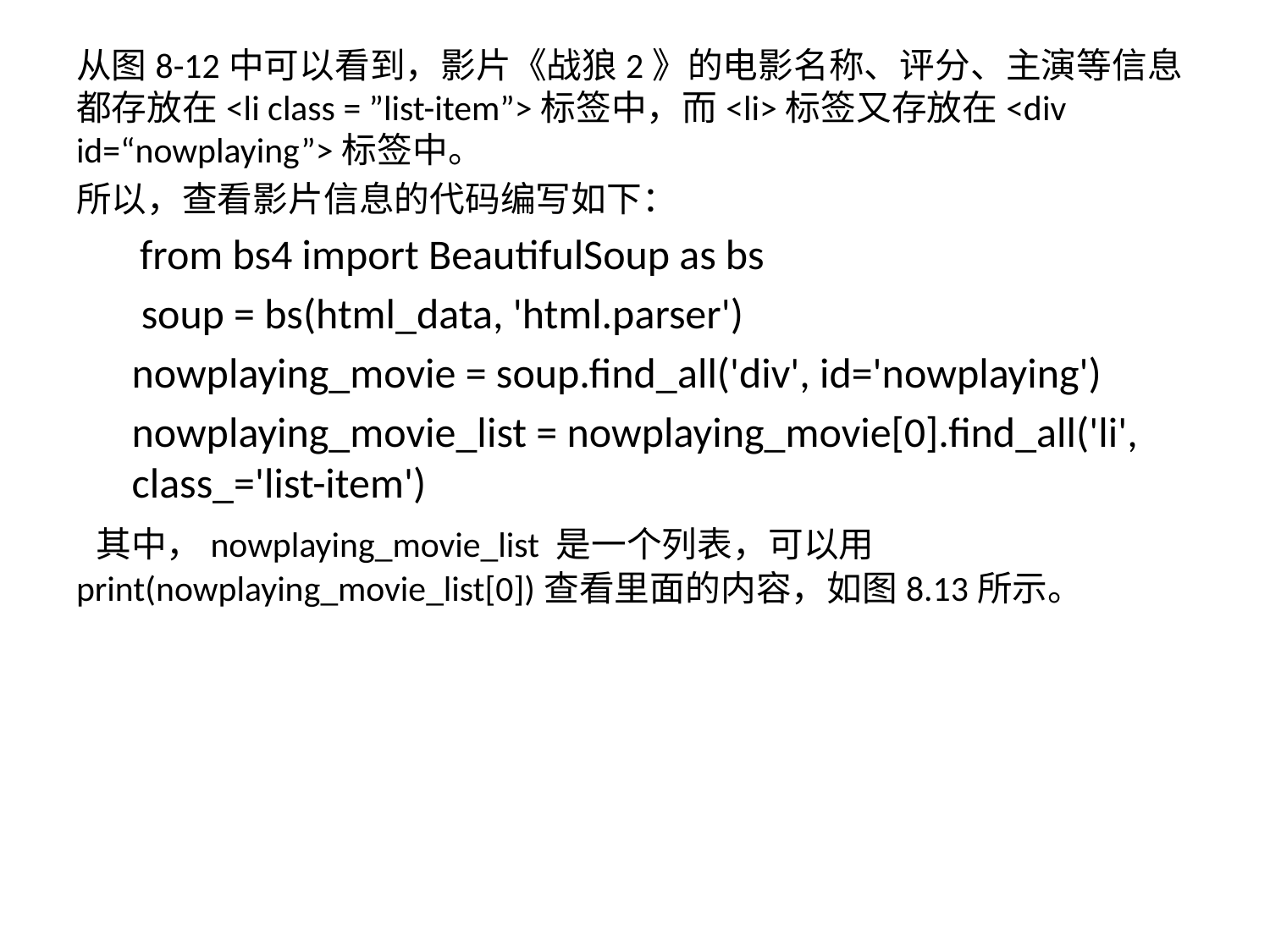

从图8-12中可以看到，影片《战狼2》的电影名称、评分、主演等信息都存放在<li class = ”list-item”>标签中，而<li>标签又存放在<div id=“nowplaying”>标签中。
所以，查看影片信息的代码编写如下：
 from bs4 import BeautifulSoup as bs
 soup = bs(html_data, 'html.parser')
nowplaying_movie = soup.find_all('div', id='nowplaying')
nowplaying_movie_list = nowplaying_movie[0].find_all('li', class_='list-item')
 其中，nowplaying_movie_list 是一个列表，可以用print(nowplaying_movie_list[0])查看里面的内容，如图8.13所示。